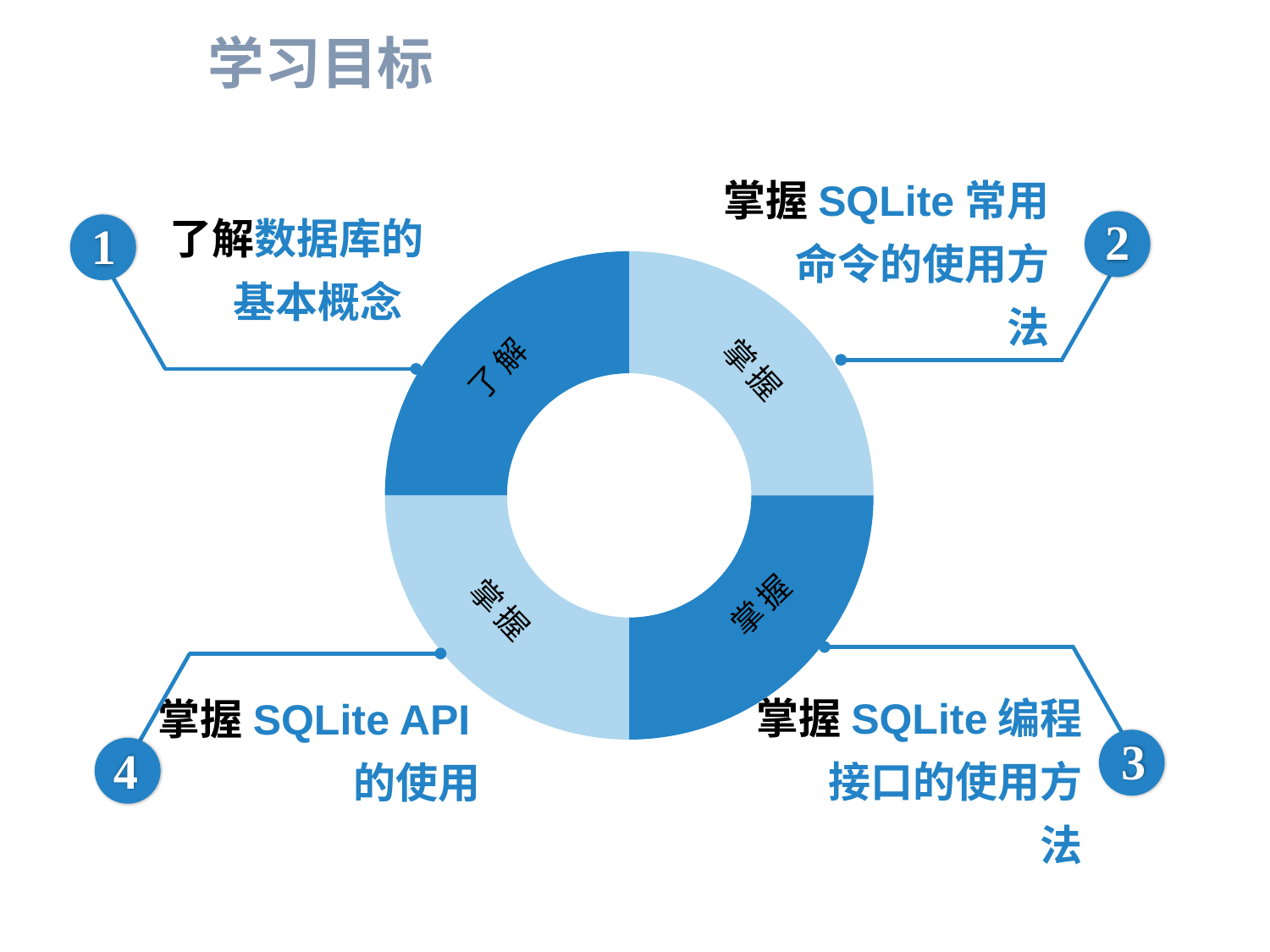

学习目标
掌握SQLite常用命令的使用方法
2

了解数据库的基本概念
1

### Chart

| Category | 销售额 |
|---|---|
| 掌握知识 | 2.5 |
| 理解知识 | 2.5 |
| 熟悉知识 | 2.5 |
| 了解知识 | 2.5 |
了解
掌握
掌握
掌握
掌握SQLite编程接口的使用方法
3

掌握SQLite API的使用
4